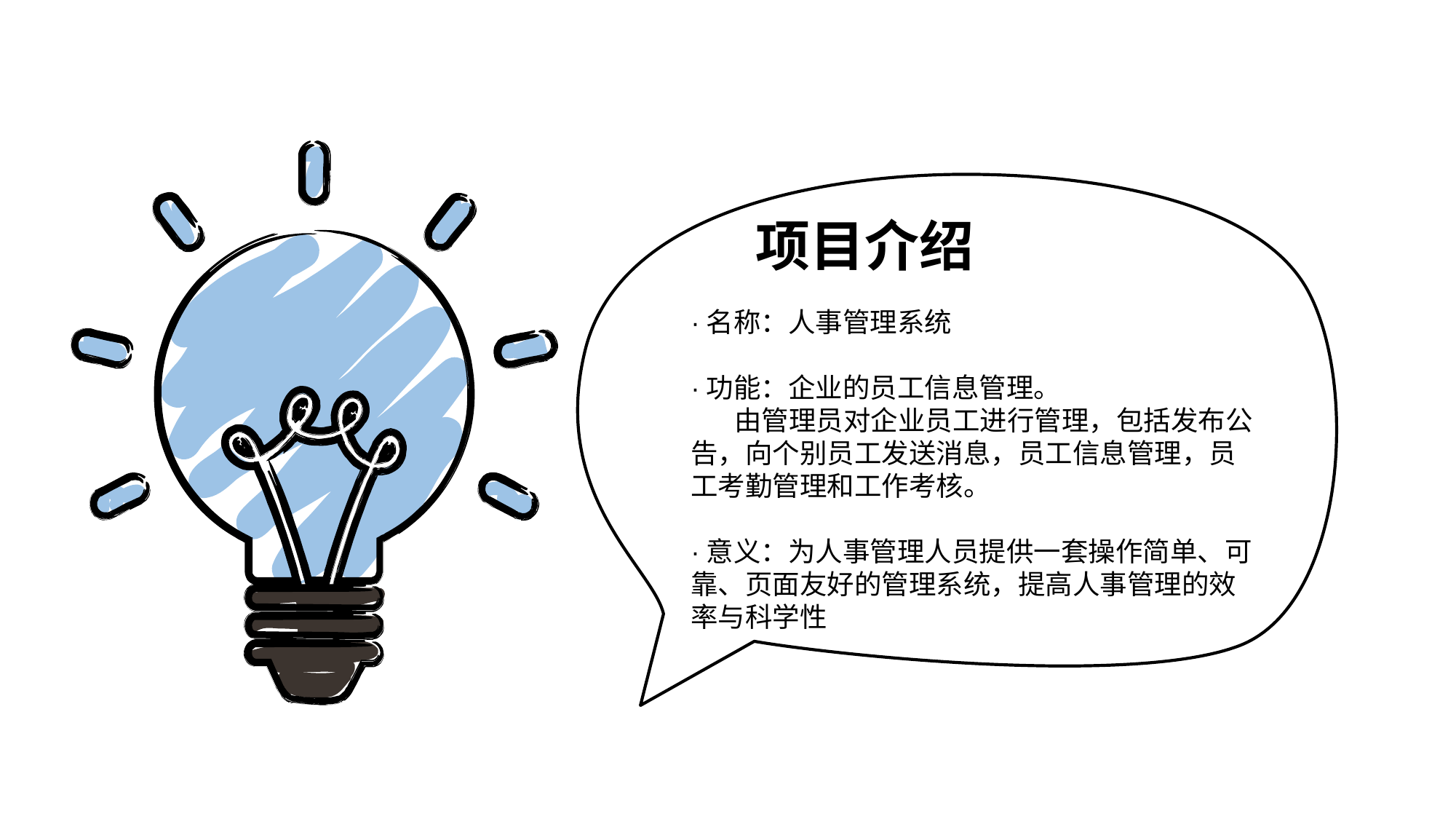

项目介绍
·名称：人事管理系统

·功能：企业的员工信息管理。
      由管理员对企业员工进行管理，包括发布公告，向个别员工发送消息，员工信息管理，员工考勤管理和工作考核。

·意义：为人事管理人员提供一套操作简单、可靠、页面友好的管理系统，提高人事管理的效率与科学性